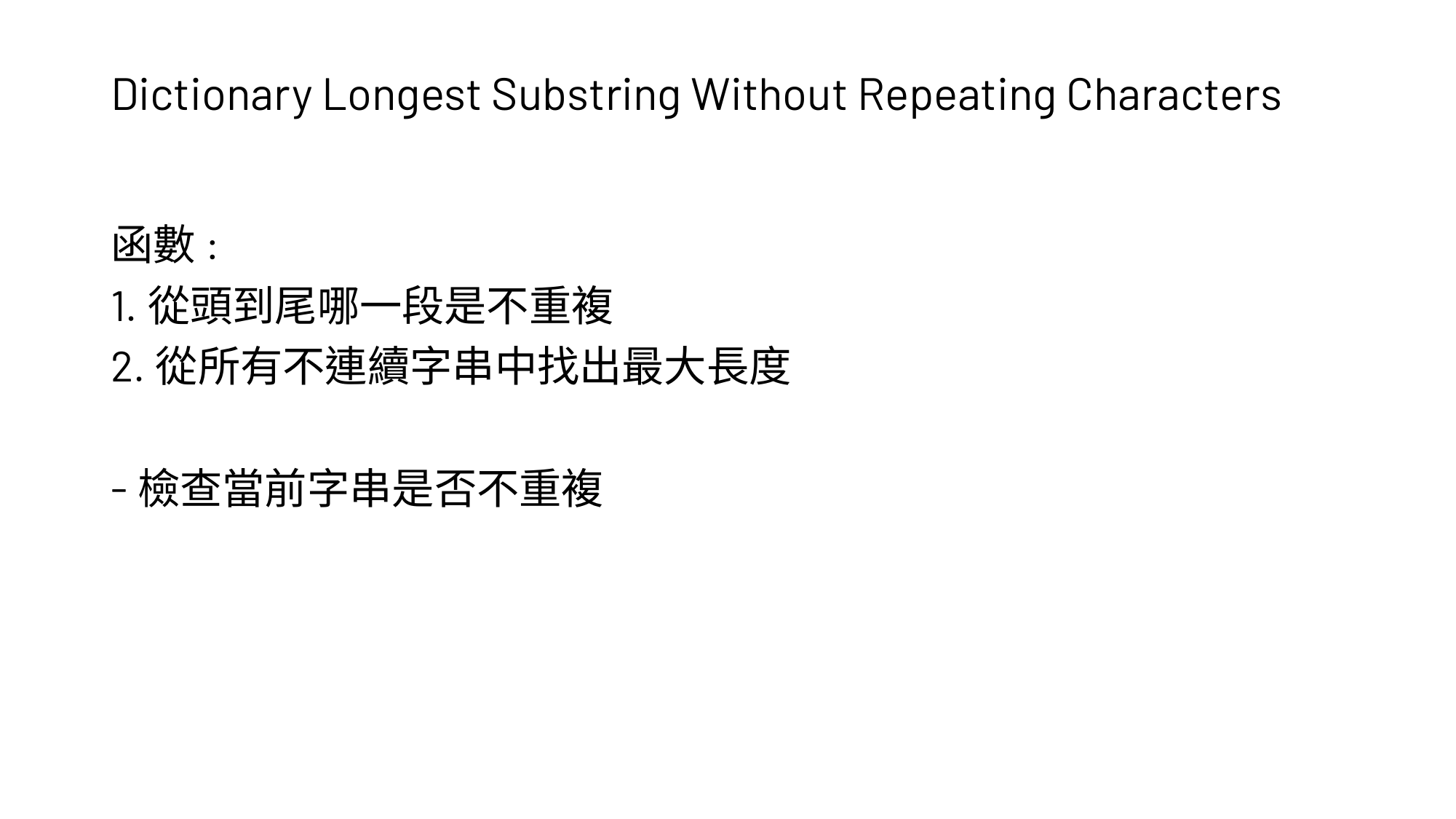

# Dictionary Longest Substring Without Repeating Characters
函數:
1.從頭到尾哪一段是不重複
2.從所有不連續字串中找出最大長度

-檢查當前字串是否不重複